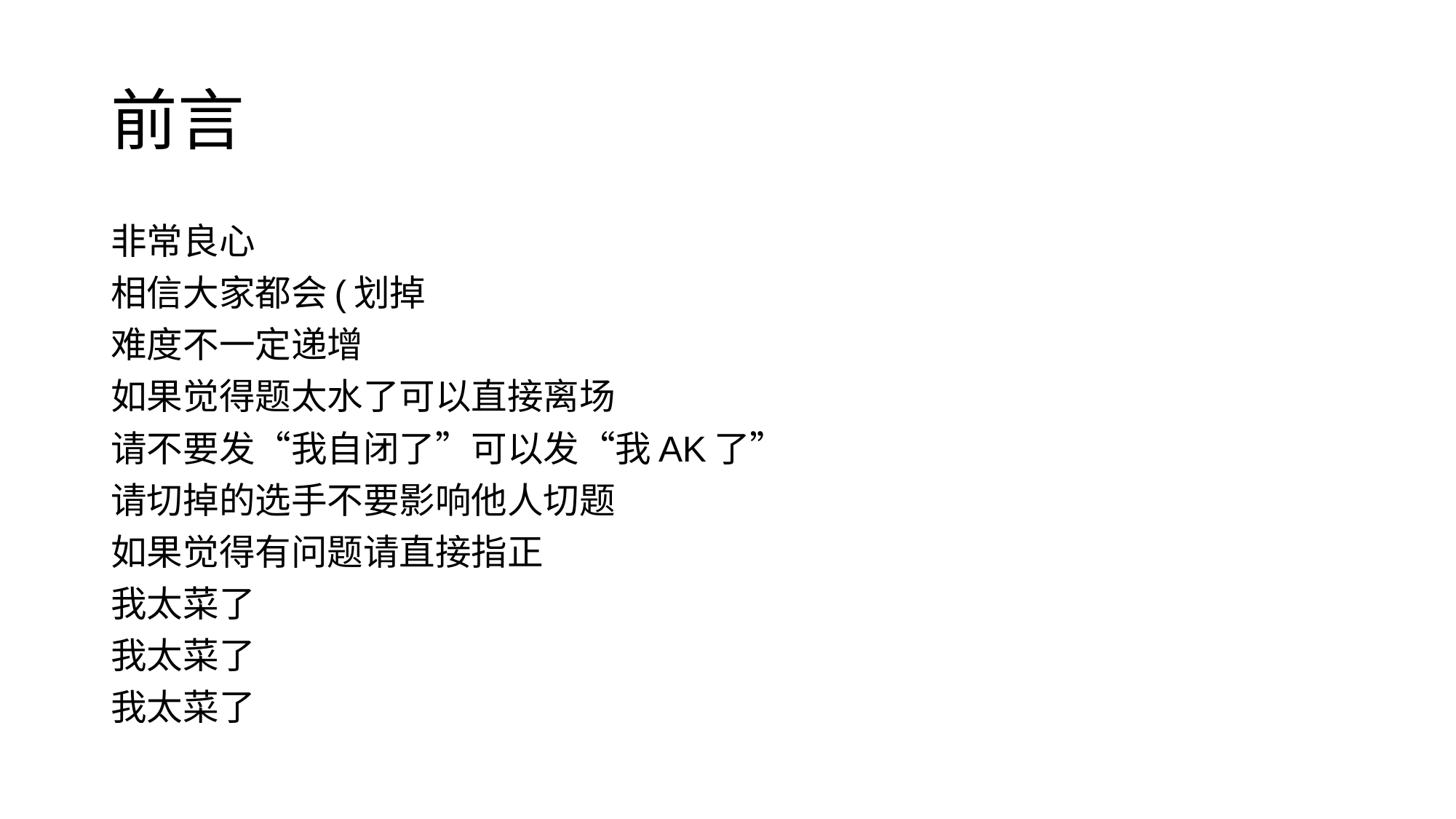

# 前言
非常良心
相信大家都会(划掉
难度不一定递增
如果觉得题太水了可以直接离场
请不要发“我自闭了”可以发“我AK了”
请切掉的选手不要影响他人切题
如果觉得有问题请直接指正
我太菜了
我太菜了
我太菜了